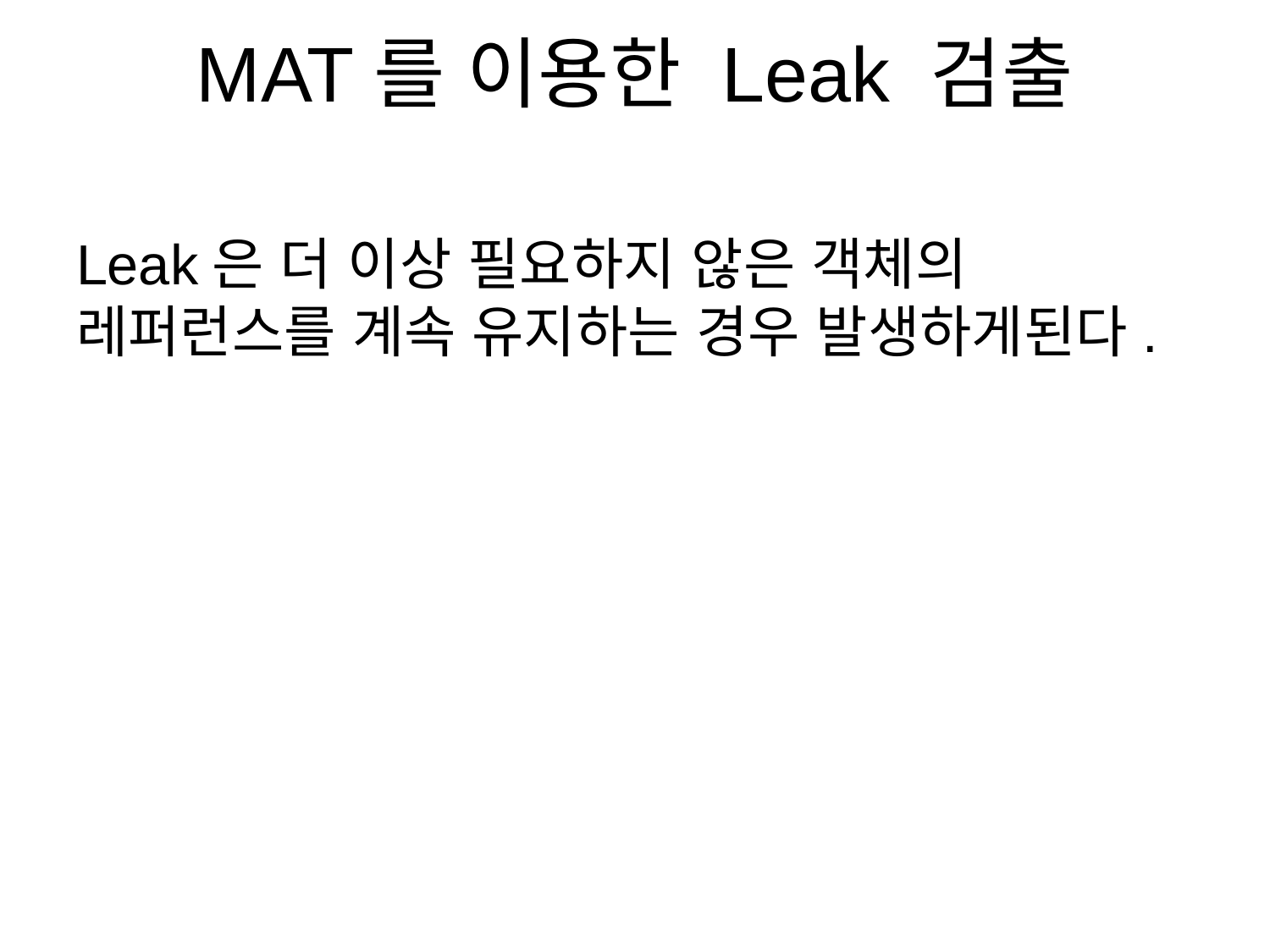

# MAT를 이용한 Leak 검출
Leak은 더 이상 필요하지 않은 객체의 레퍼런스를 계속 유지하는 경우 발생하게된다.